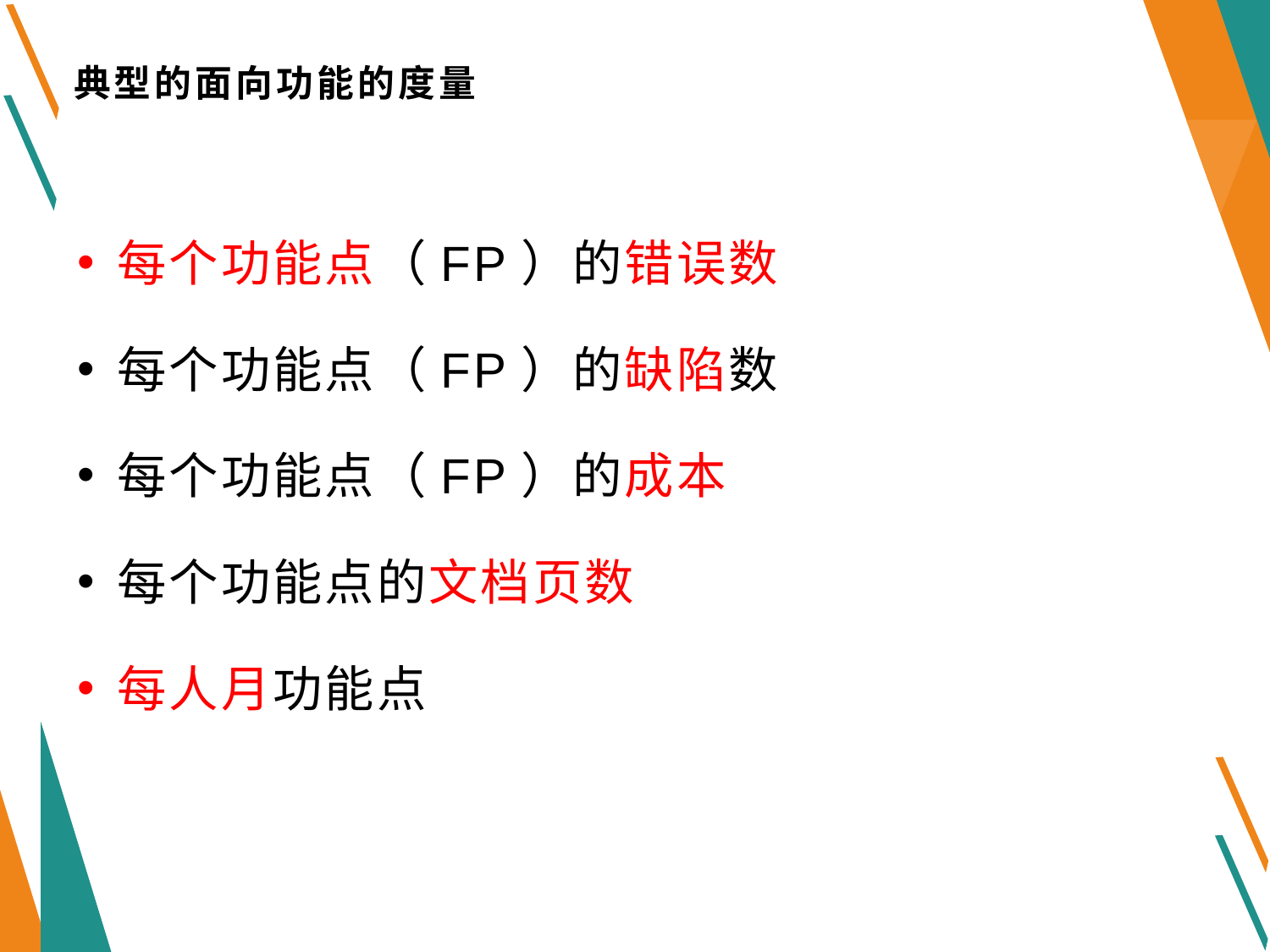

# 典型的面向功能的度量
每个功能点（FP）的错误数
每个功能点（FP）的缺陷数
每个功能点（FP）的成本
每个功能点的文档页数
每人月功能点
12